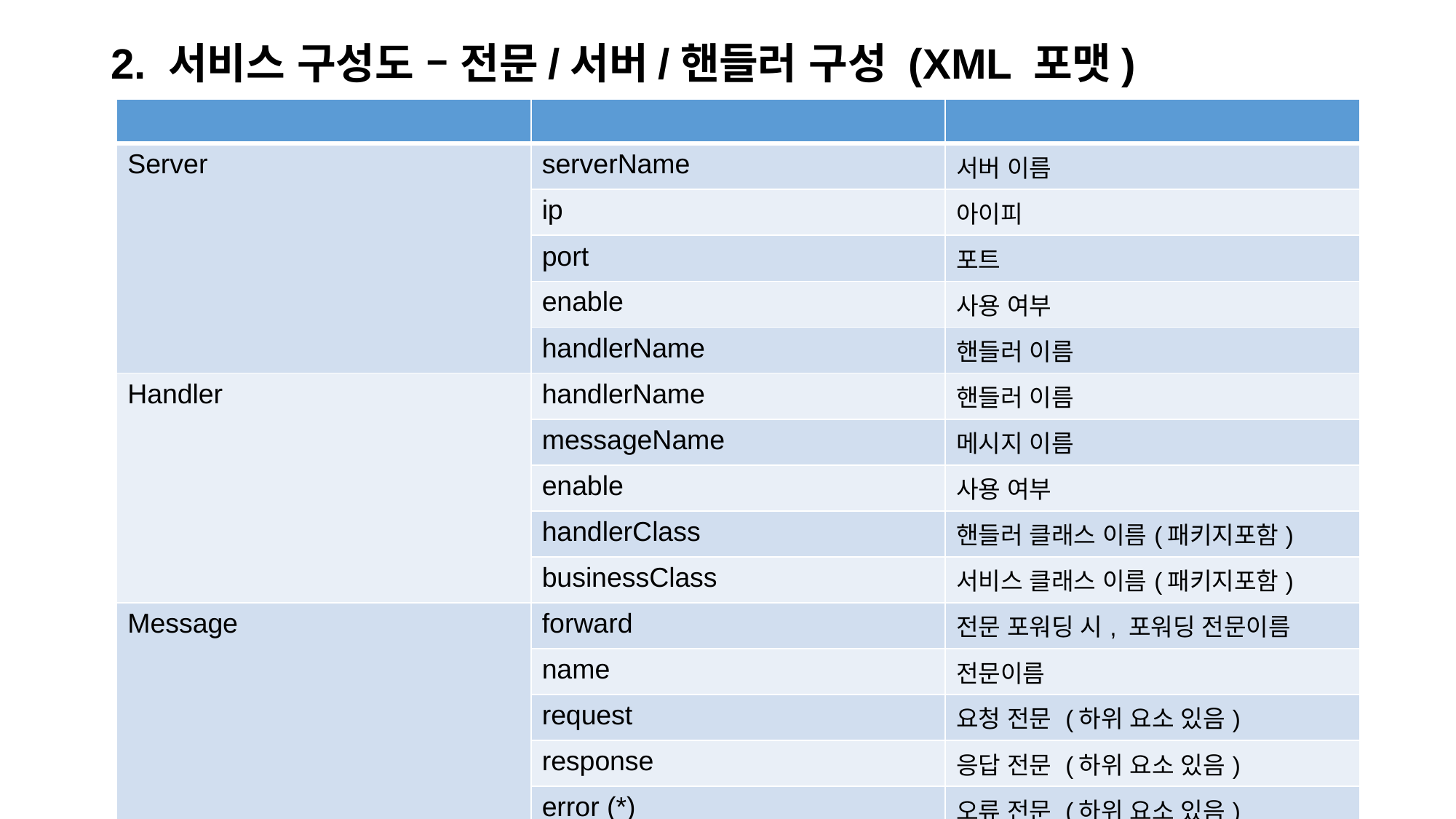

# 2. 서비스 구성도 – 전문/서버/핸들러 구성 (XML 포맷)
|  |  |  |
| --- | --- | --- |
| Server | serverName | 서버 이름 |
|  | ip | 아이피 |
|  | port | 포트 |
|  | enable | 사용 여부 |
|  | handlerName | 핸들러 이름 |
| Handler | handlerName | 핸들러 이름 |
|  | messageName | 메시지 이름 |
|  | enable | 사용 여부 |
|  | handlerClass | 핸들러 클래스 이름(패키지포함) |
|  | businessClass | 서비스 클래스 이름(패키지포함) |
| Message | forward | 전문 포워딩 시, 포워딩 전문이름 |
|  | name | 전문이름 |
|  | request | 요청 전문 (하위 요소 있음) |
|  | response | 응답 전문 (하위 요소 있음) |
|  | error (\*) | 오류 전문 (하위 요소 있음) |